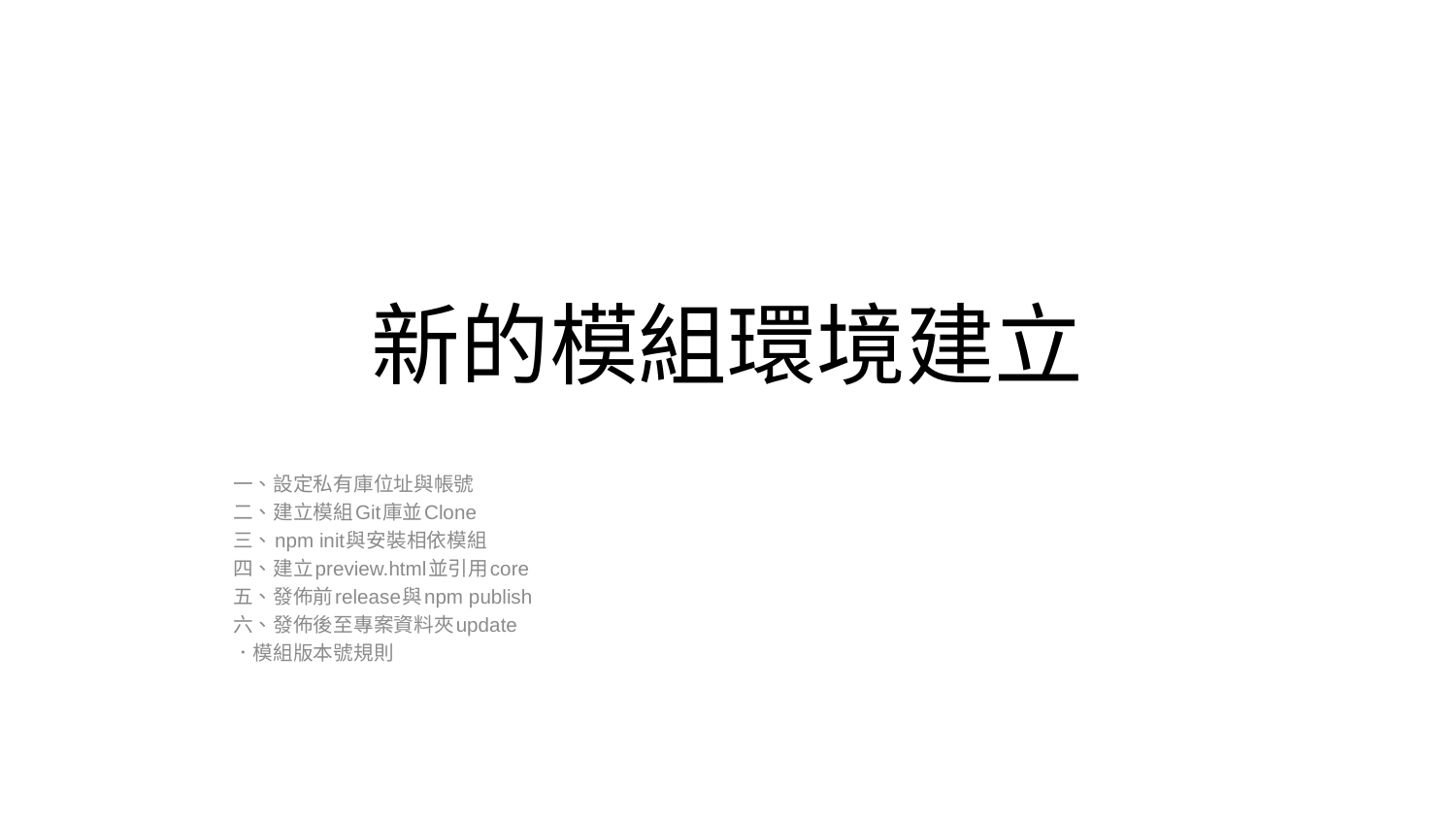

# 新的模組環境建立
一、設定私有庫位址與帳號
二、建立模組Git庫並Clone
三、npm init與安裝相依模組
四、建立preview.html並引用core
五、發佈前release與npm publish
六、發佈後至專案資料夾update
．模組版本號規則